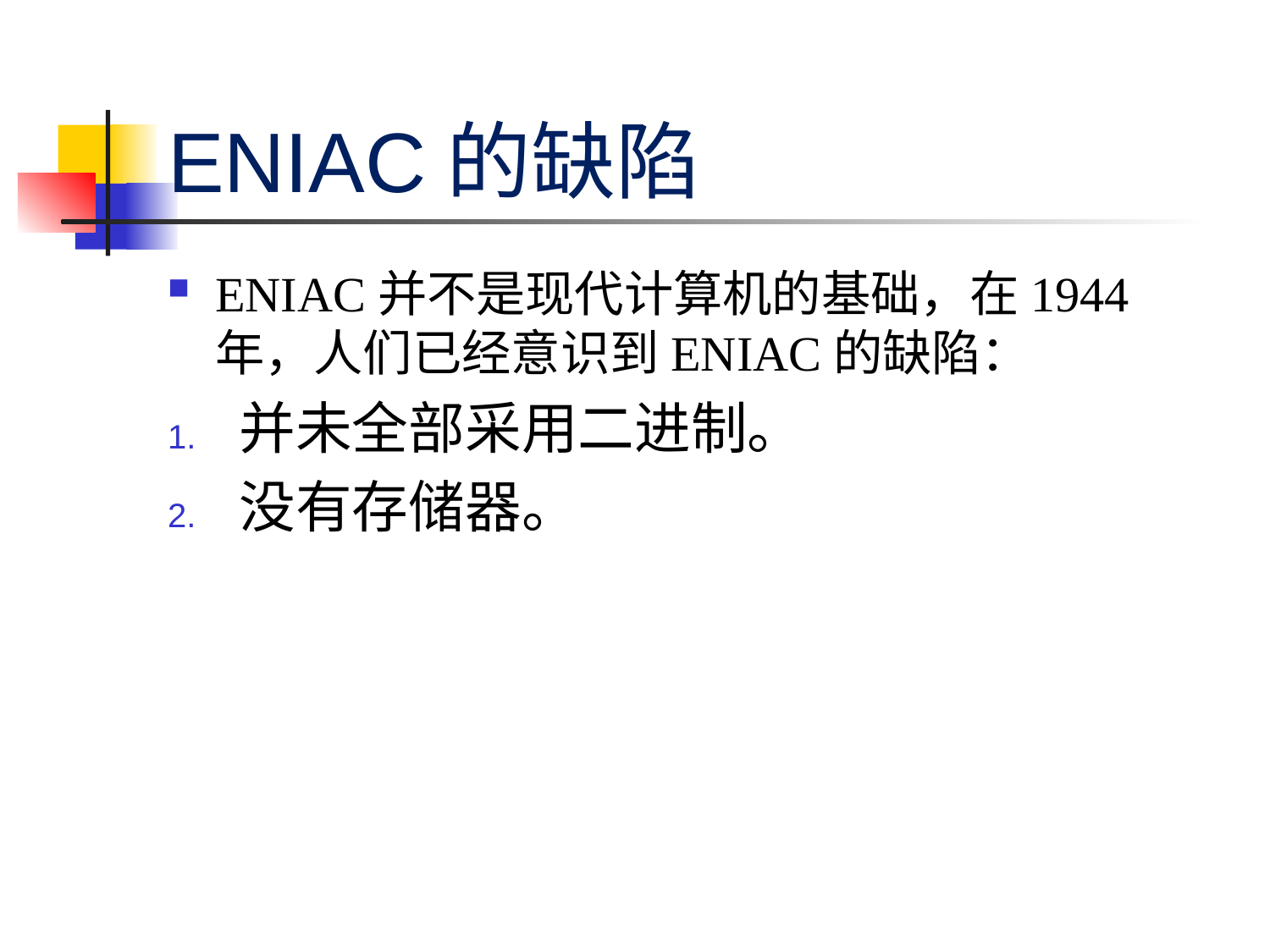

# ENIAC的缺陷
ENIAC并不是现代计算机的基础，在1944年，人们已经意识到ENIAC的缺陷：
并未全部采用二进制。
没有存储器。